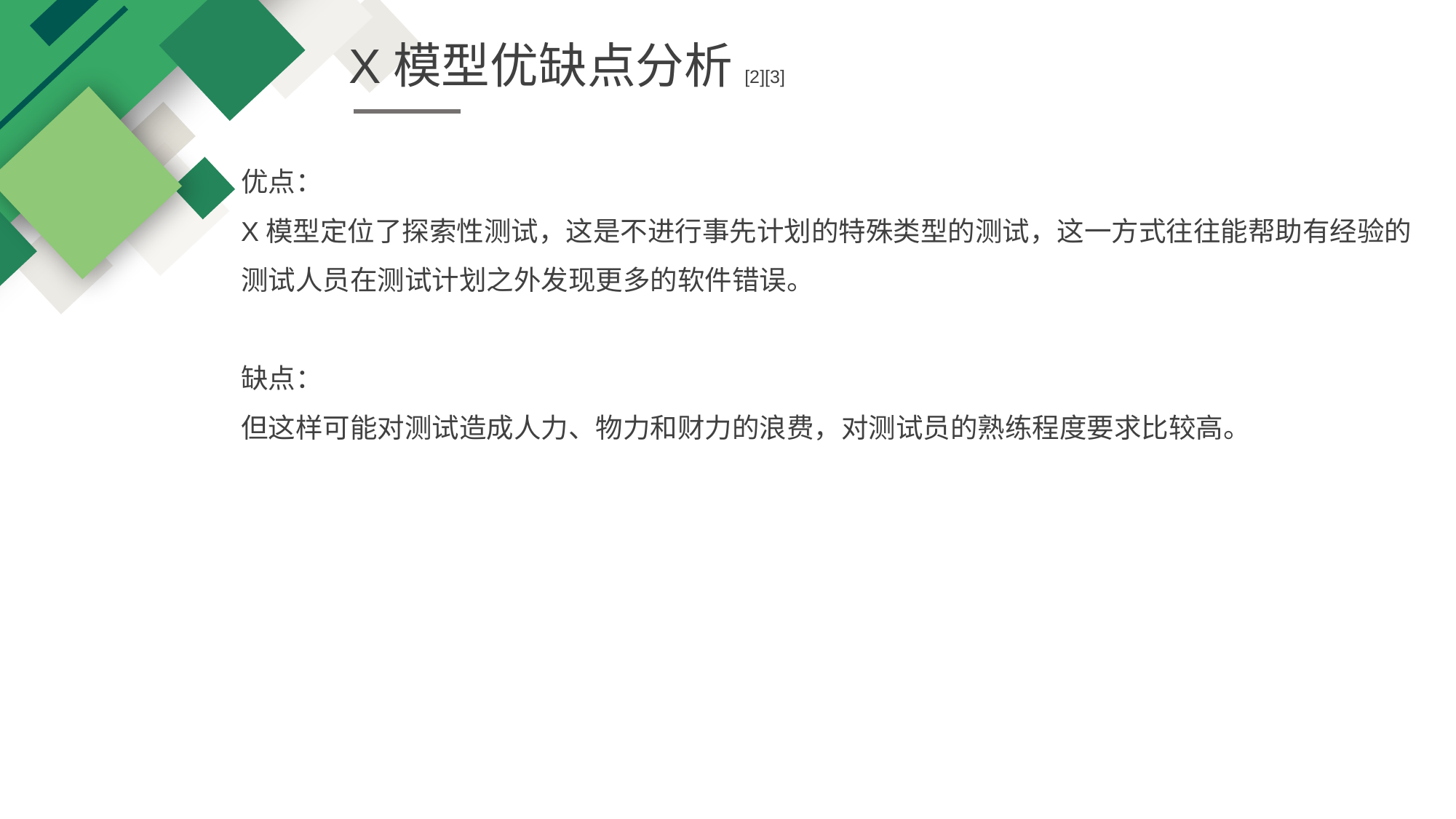

X模型优缺点分析[2][3]
优点：
X模型定位了探索性测试，这是不进行事先计划的特殊类型的测试，这一方式往往能帮助有经验的测试人员在测试计划之外发现更多的软件错误。

缺点：
但这样可能对测试造成人力、物力和财力的浪费，对测试员的熟练程度要求比较高。